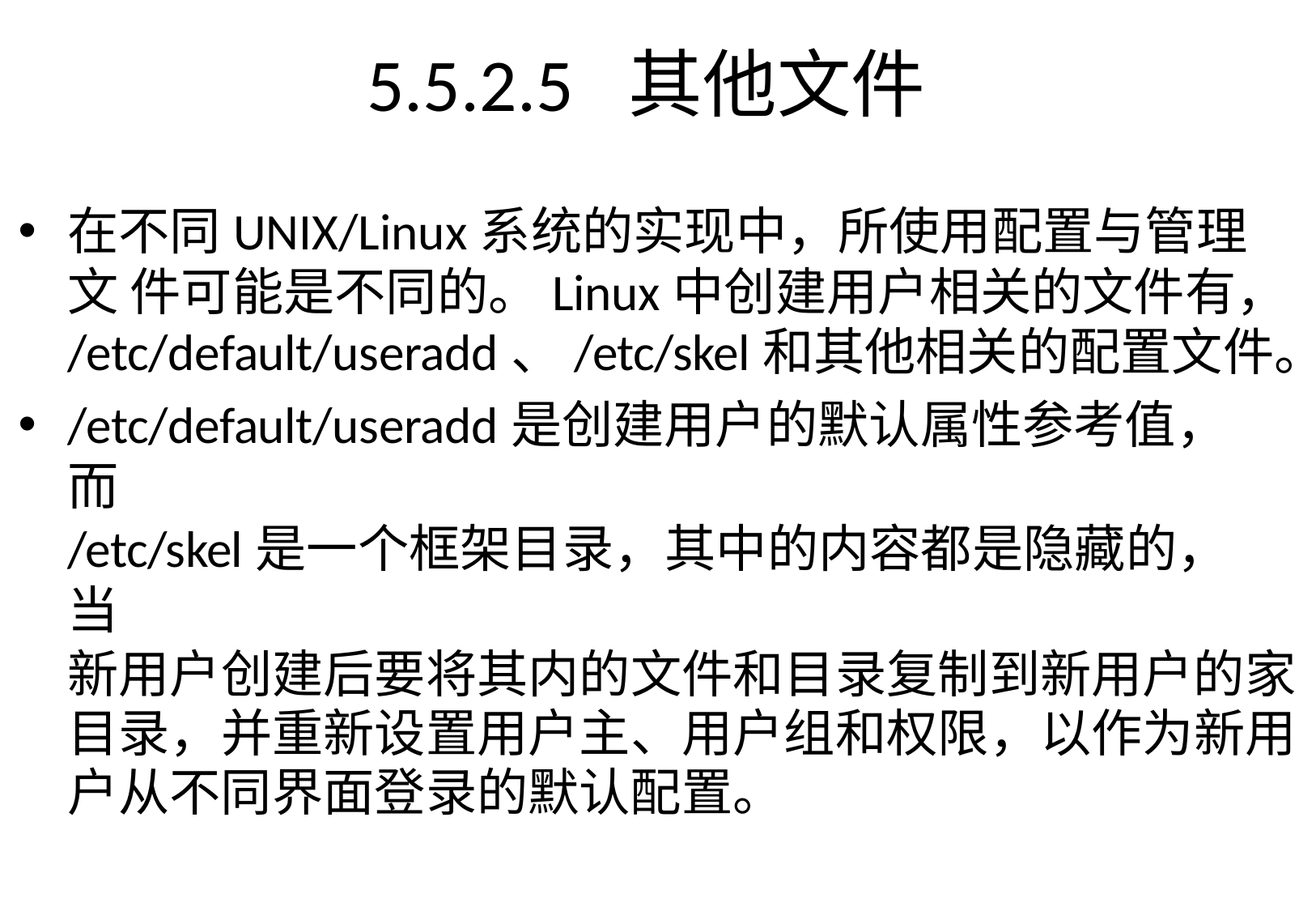

# 5.5.2.5	其他文件
在不同UNIX/Linux系统的实现中，所使用配置与管理文 件可能是不同的。Linux中创建用户相关的文件有，
/etc/default/useradd、/etc/skel和其他相关的配置文件。
/etc/default/useradd是创建用户的默认属性参考值，而
/etc/skel是一个框架目录，其中的内容都是隐藏的，当
新用户创建后要将其内的文件和目录复制到新用户的家 目录，并重新设置用户主、用户组和权限，以作为新用 户从不同界面登录的默认配置。